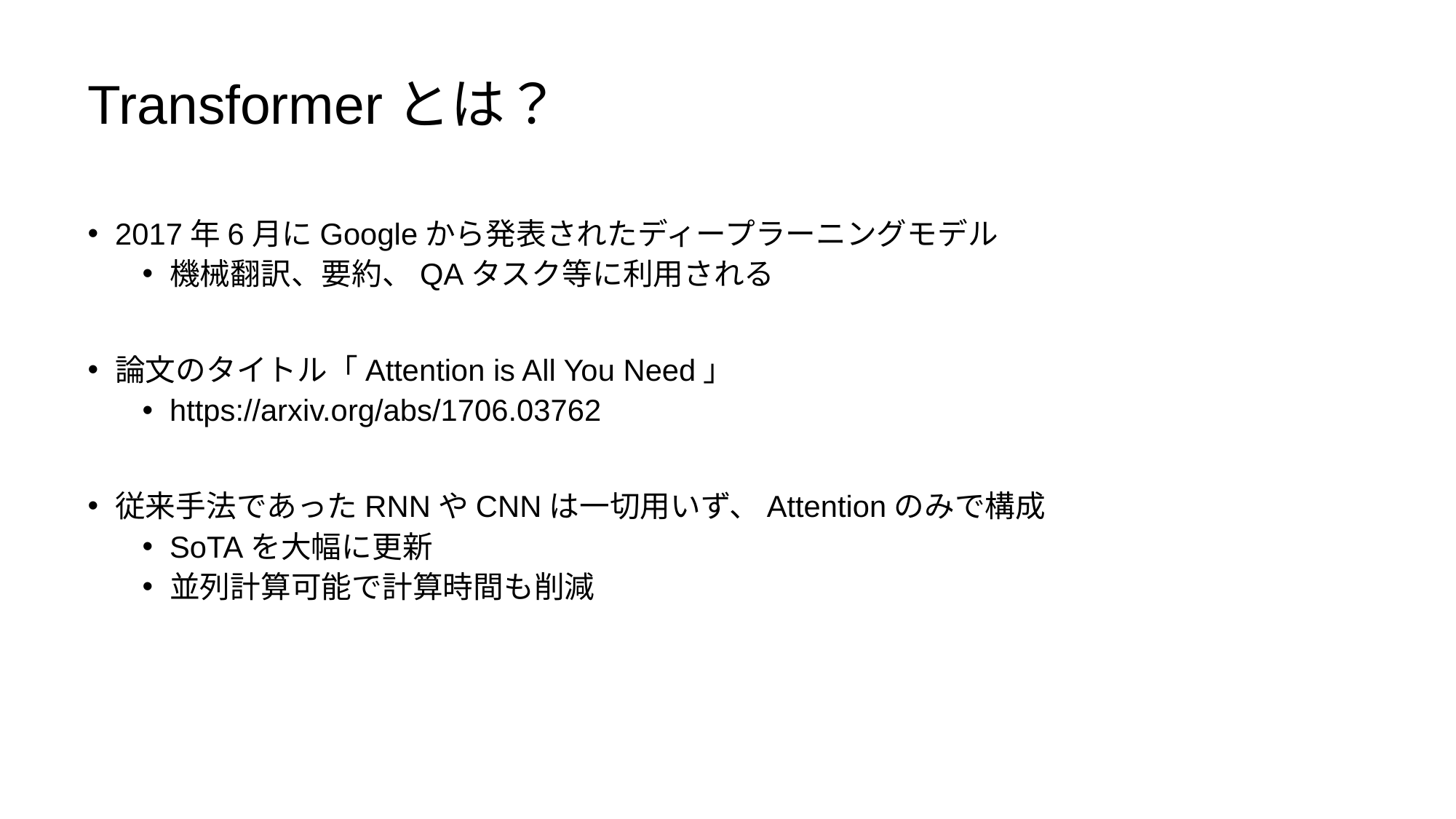

# Transformerとは？
2017年6月にGoogleから発表されたディープラーニングモデル
機械翻訳、要約、QAタスク等に利用される

論文のタイトル「Attention is All You Need」
https://arxiv.org/abs/1706.03762

従来手法であったRNNやCNNは一切用いず、Attentionのみで構成
SoTAを大幅に更新
並列計算可能で計算時間も削減